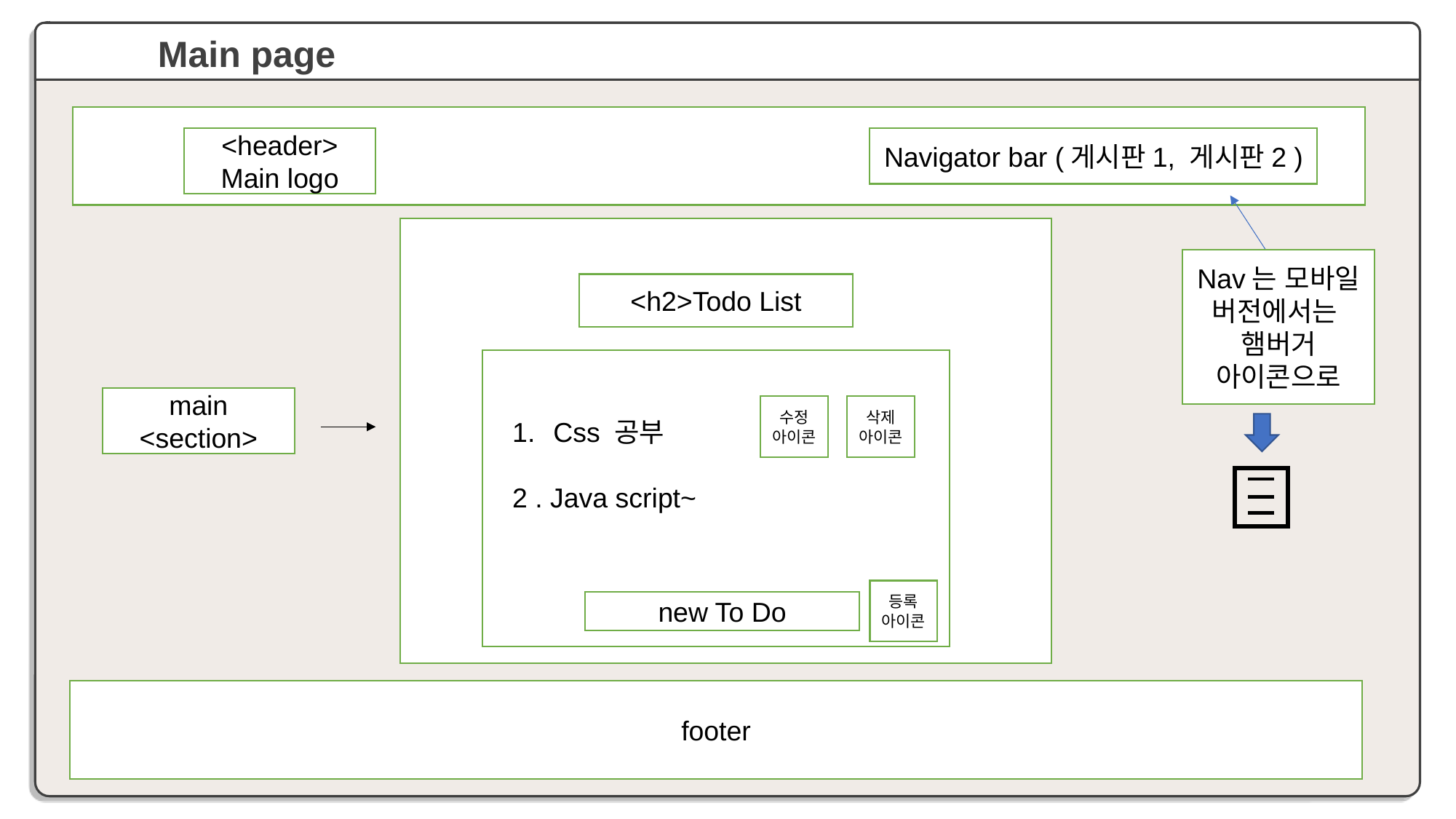

Main page

<header>
Main logo
Navigator bar (게시판1, 게시판2 )

Nav는 모바일 버전에서는  햄버거 아이콘으로
<h2>Todo List

main
<section>
삭제
아이콘
수정 아이콘
Css 공부

2 . Java script~

등록
아이콘
new To Do
footer